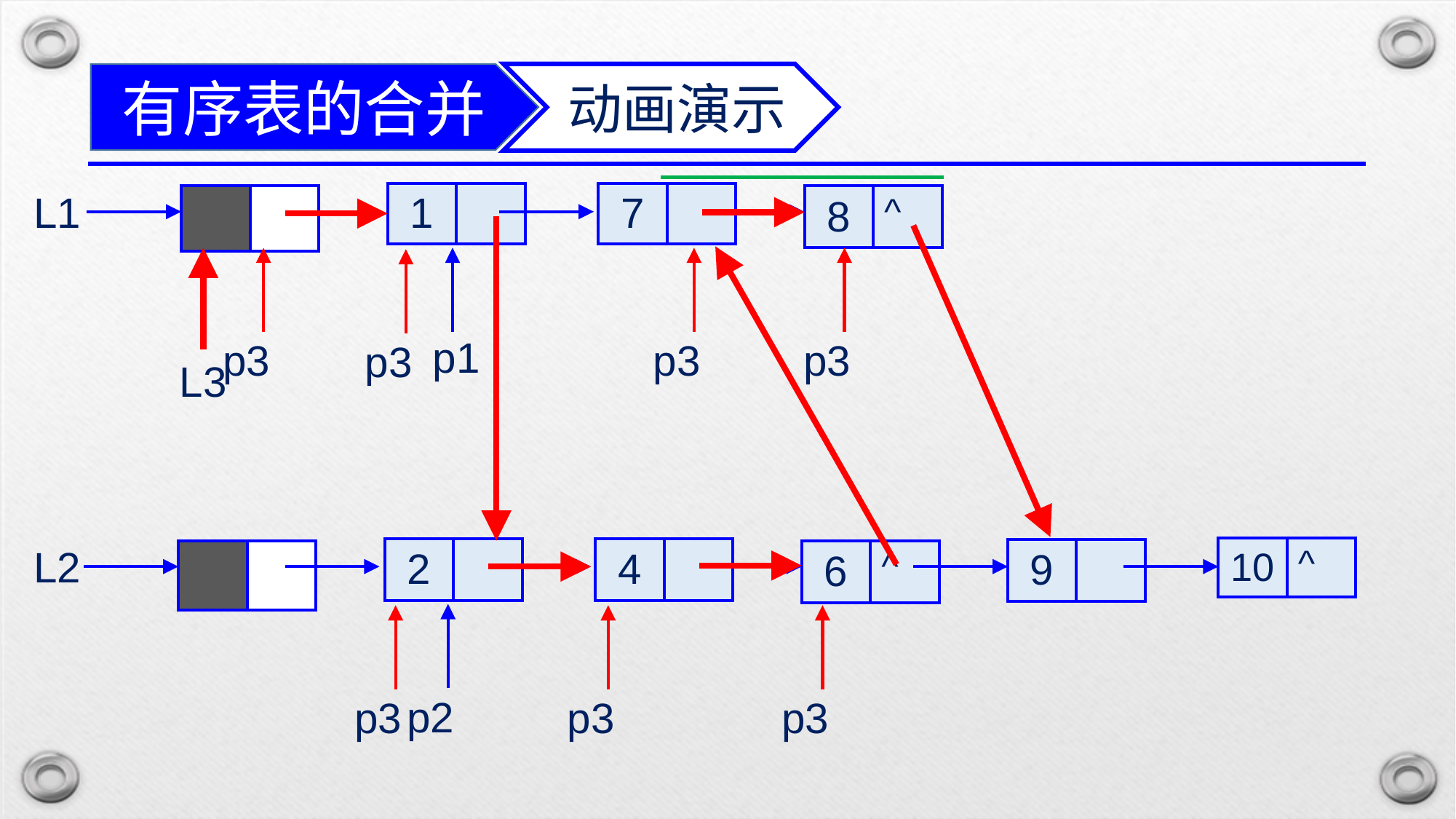

动画演示

有序表的合并
L1
| 1 |  |
| --- | --- |
| 7 |  |
| --- | --- |
| 8 | ^ |
| --- | --- |
|  |  |
| --- | --- |
p1
p3
p3
p3
p3
L3
…
L2
| 10 | ^ |
| --- | --- |
| 2 |  |
| --- | --- |
| 4 |  |
| --- | --- |
| 9 |  |
| --- | --- |
| 6 | ^ |
| --- | --- |
|  |  |
| --- | --- |
p2
p3
p3
p3